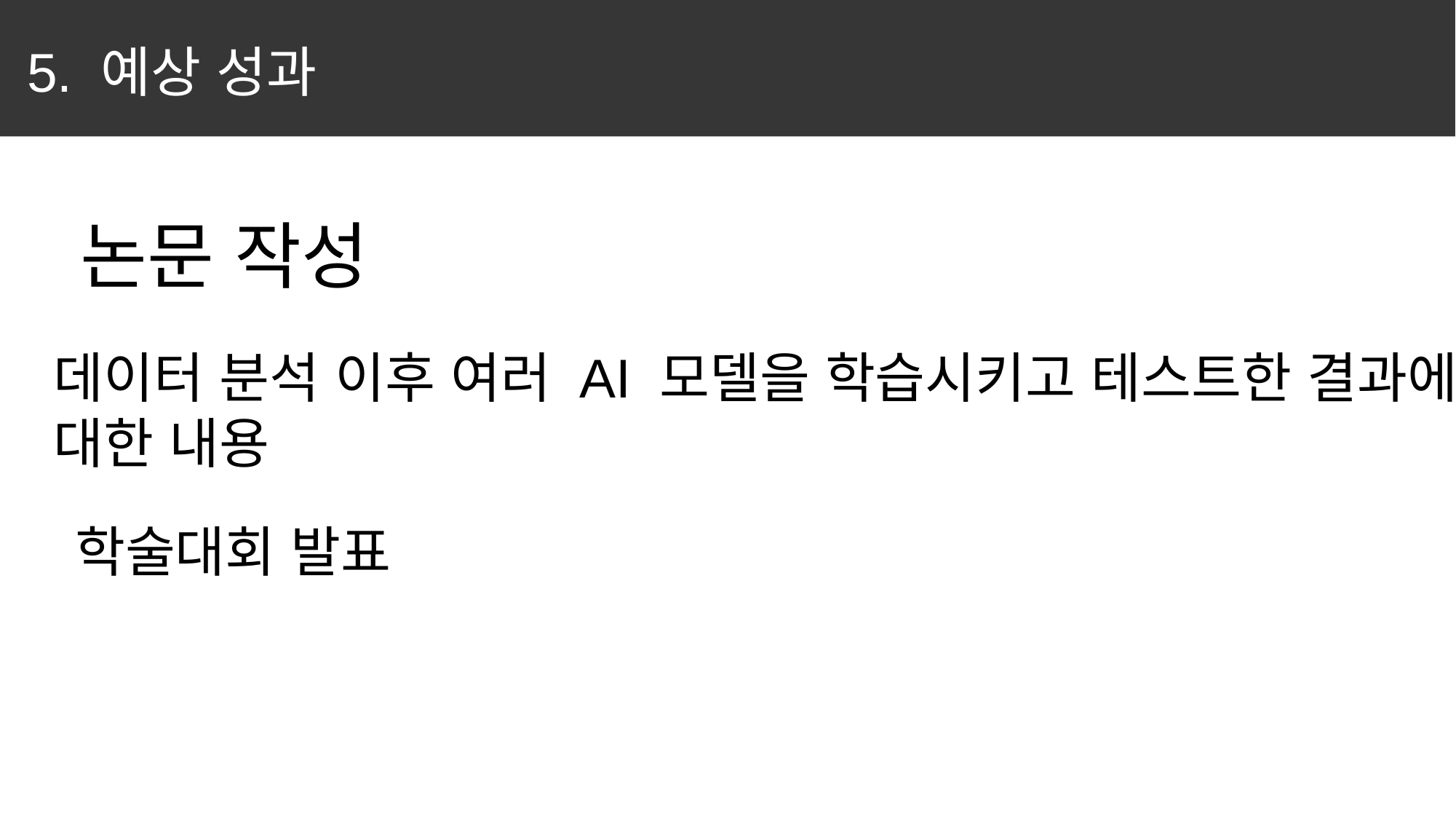

5. 예상 성과
논문 작성
데이터 분석 이후 여러 AI 모델을 학습시키고 테스트한 결과에
대한 내용
학술대회 발표